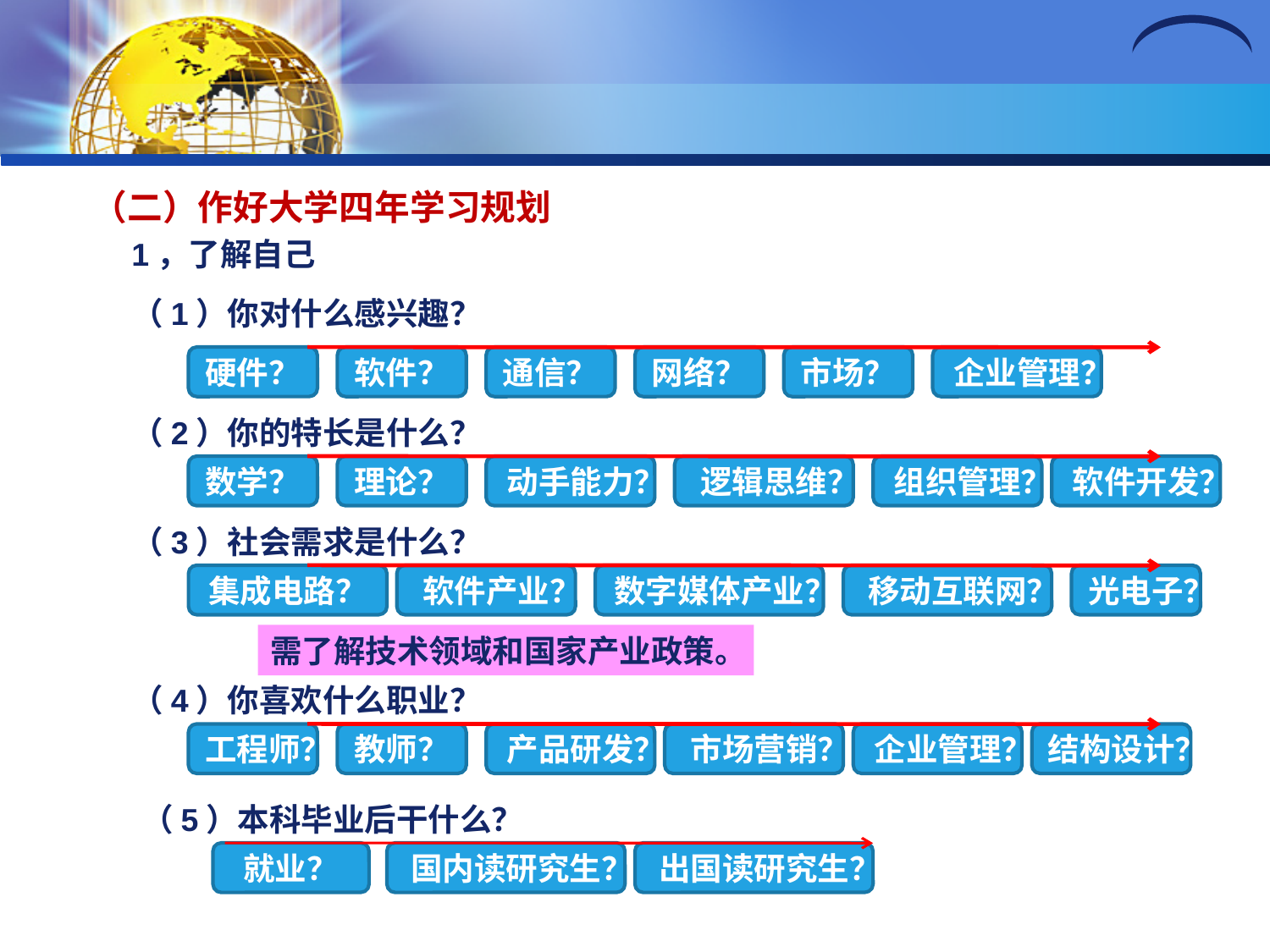

（二）作好大学四年学习规划
1，了解自己
（1）你对什么感兴趣？
硬件？
软件？
通信？
网络？
市场？
企业管理？
（2）你的特长是什么？
数学？
理论？
动手能力？
逻辑思维？
组织管理？
软件开发？
（3）社会需求是什么？
集成电路？
软件产业？
数字媒体产业？
移动互联网？
光电子？
需了解技术领域和国家产业政策。
（4）你喜欢什么职业？
工程师？
教师？
产品研发？
市场营销？
企业管理？
结构设计？
（5）本科毕业后干什么？
就业？
国内读研究生？
出国读研究生？